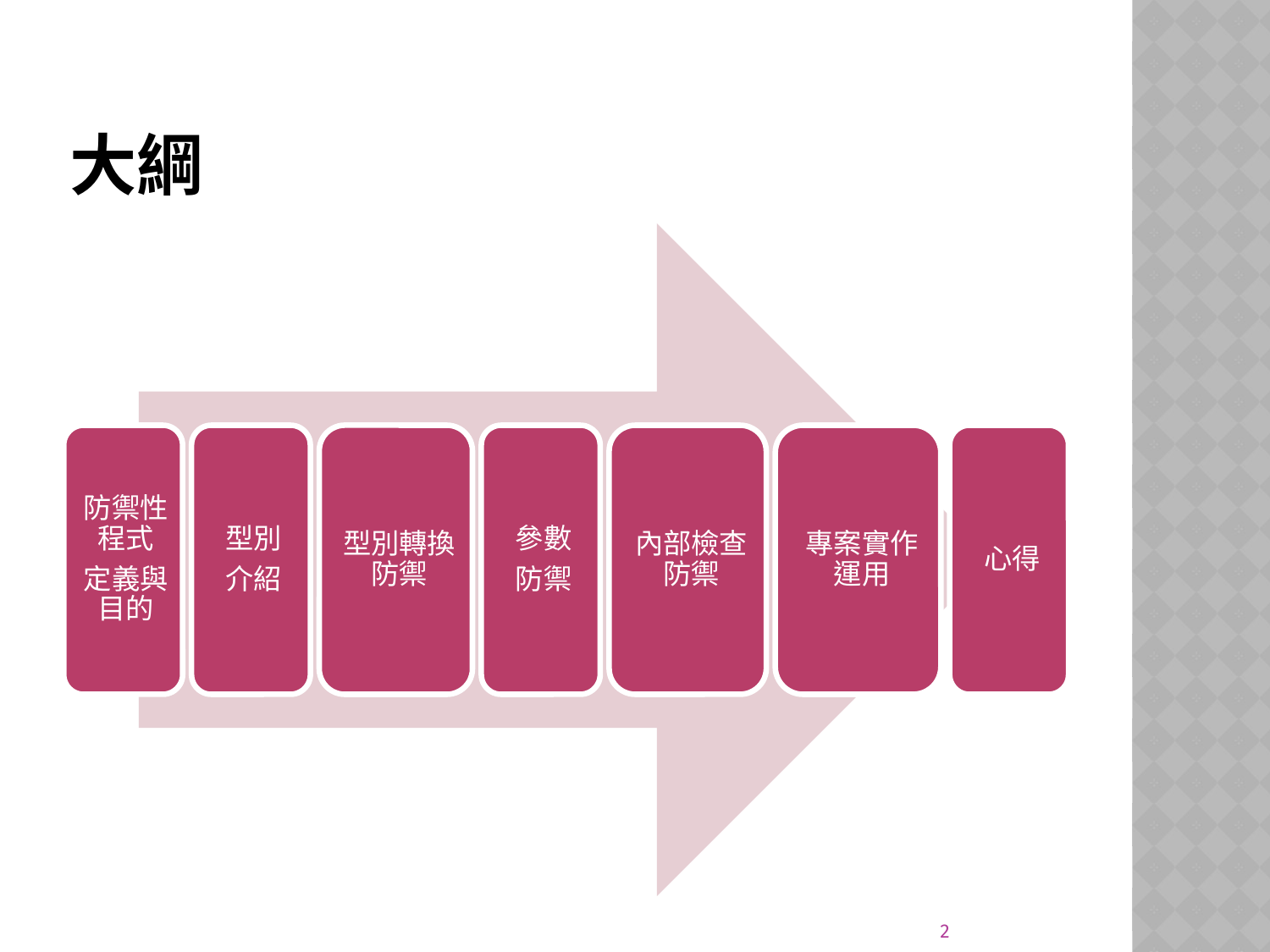

# 大綱
防禦性程式
定義與目的
型別
介紹
型別轉換防禦
參數
防禦
內部檢查防禦
專案實作運用
心得
2